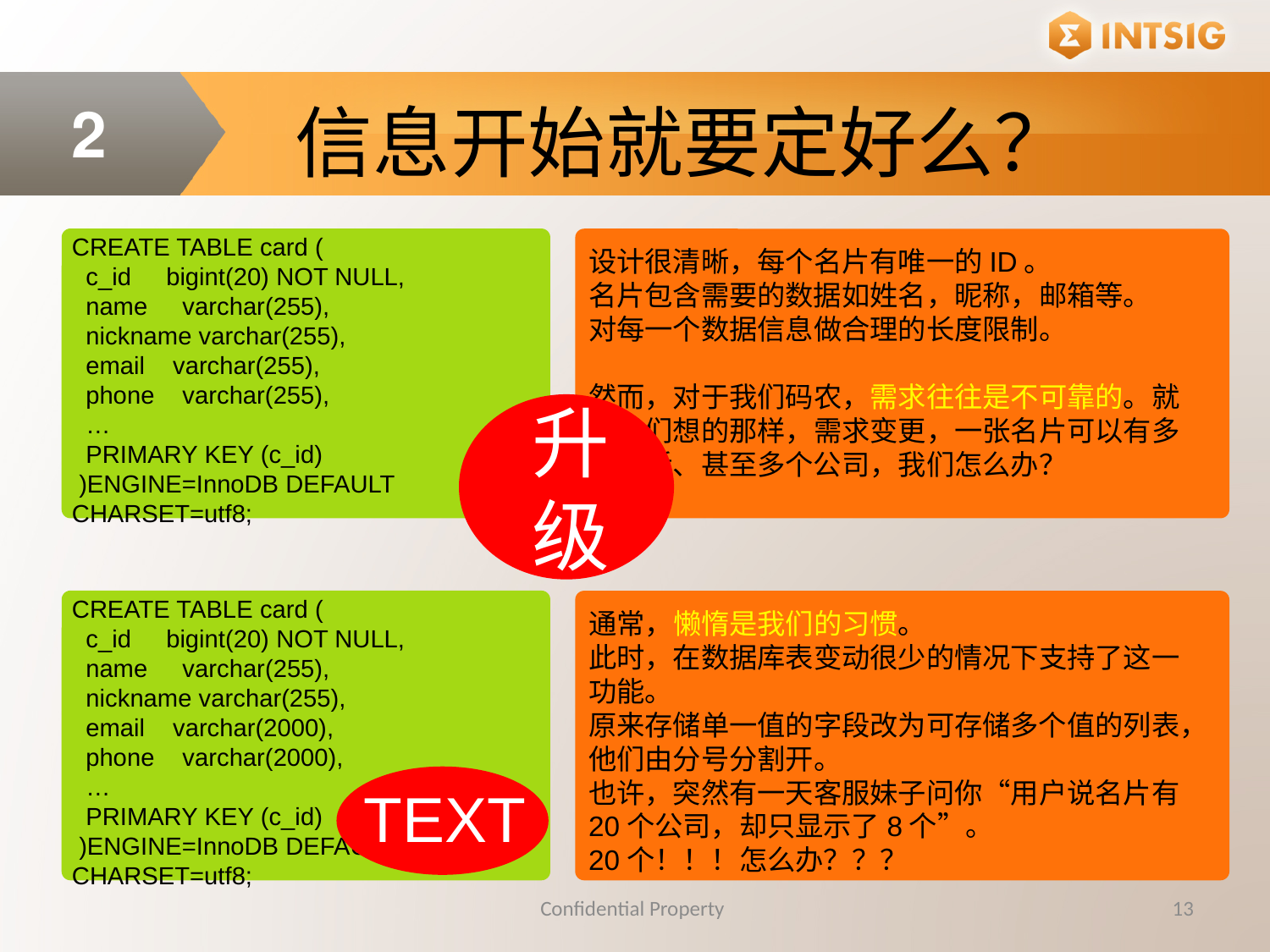

信息开始就要定好么？
2
CREATE TABLE card (
  c_id     bigint(20) NOT NULL,
  name     varchar(255),
  nickname varchar(255),
  email    varchar(255),
  phone    varchar(255),
  …
  PRIMARY KEY (c_id)
 )ENGINE=InnoDB DEFAULT CHARSET=utf8;

设计很清晰，每个名片有唯一的ID。
名片包含需要的数据如姓名，昵称，邮箱等。
对每一个数据信息做合理的长度限制。

然而，对于我们码农，需求往往是不可靠的。就像我们想的那样，需求变更，一张名片可以有多个电话、甚至多个公司，我们怎么办？
升级

CREATE TABLE card (
  c_id     bigint(20) NOT NULL,
  name     varchar(255),
  nickname varchar(255),
  email    varchar(2000),
  phone    varchar(2000),
  …
  PRIMARY KEY (c_id)
 )ENGINE=InnoDB DEFAULT CHARSET=utf8;

通常，懒惰是我们的习惯。
此时，在数据库表变动很少的情况下支持了这一功能。
原来存储单一值的字段改为可存储多个值的列表，他们由分号分割开。
也许，突然有一天客服妹子问你“用户说名片有20个公司，却只显示了8个”。
20个！！！怎么办？？？

TEXT
Confidential Property
13